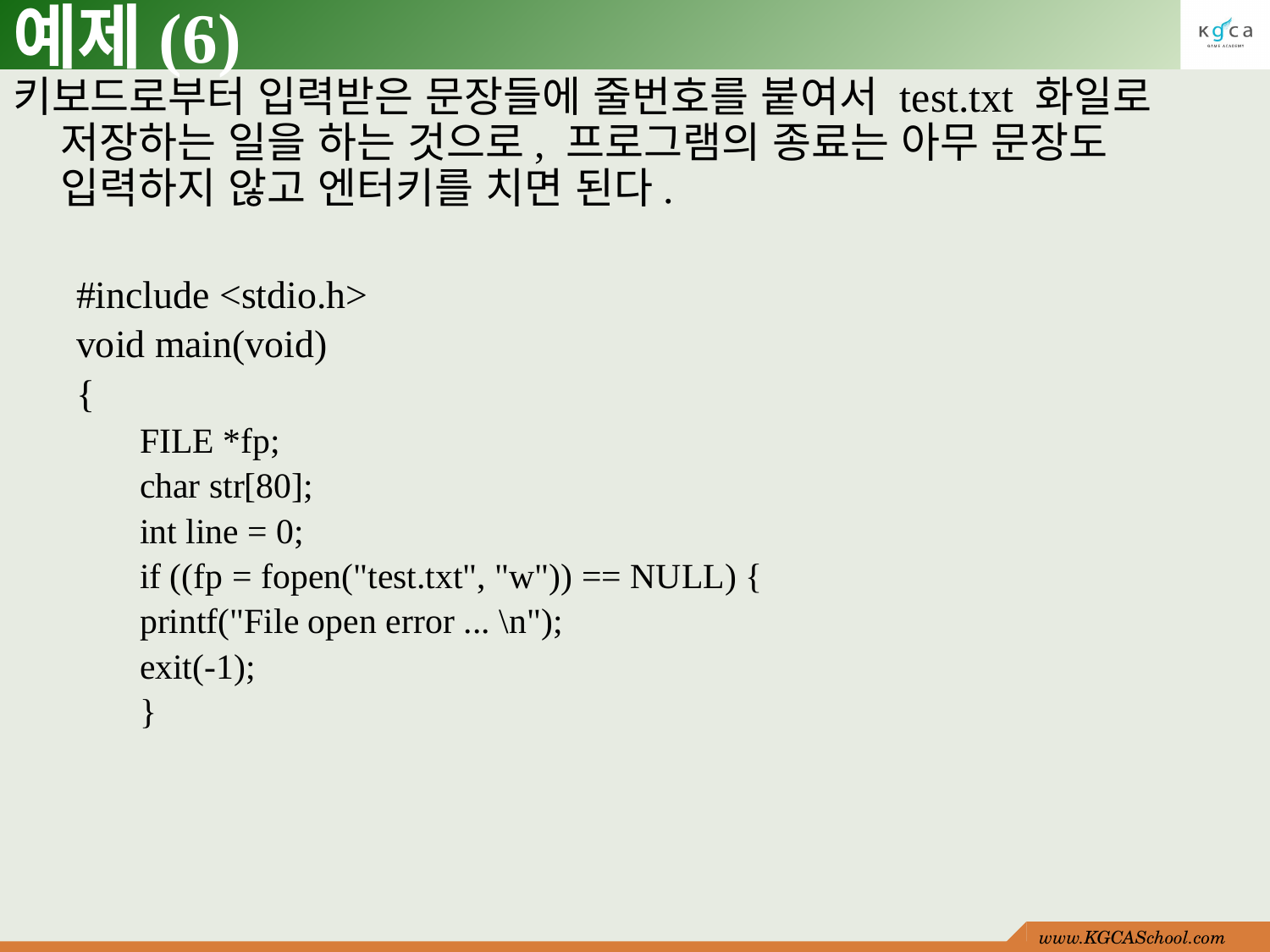

# 예제(6)
키보드로부터 입력받은 문장들에 줄번호를 붙여서 test.txt 화일로 저장하는 일을 하는 것으로, 프로그램의 종료는 아무 문장도 입력하지 않고 엔터키를 치면 된다.

#include <stdio.h>
void main(void)
{
FILE *fp;
char str[80];
int line = 0;
if ((fp = fopen("test.txt", "w")) == NULL) {
printf("File open error ... \n");
exit(-1);
}